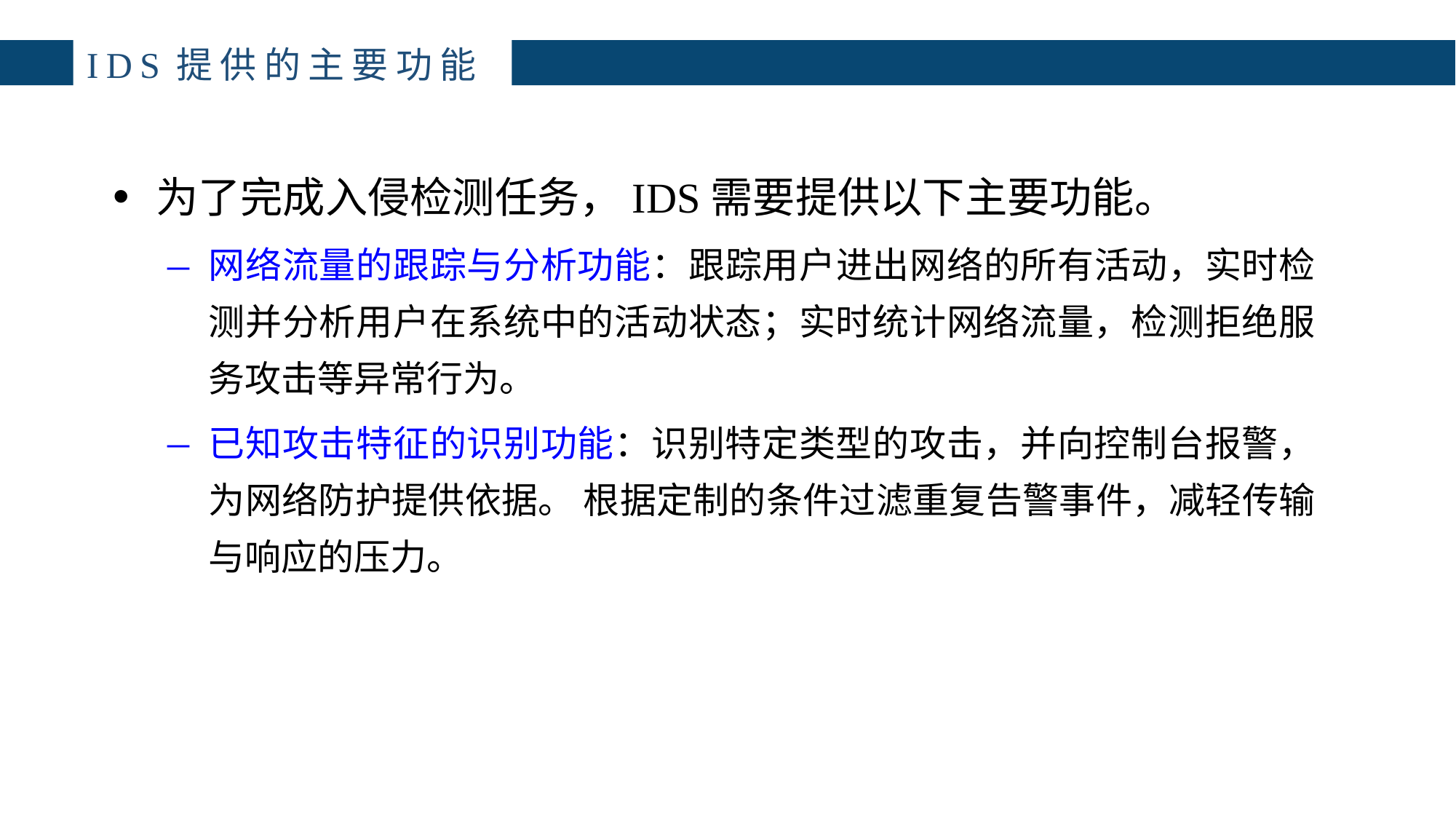

# IDS提供的主要功能
为了完成入侵检测任务，IDS需要提供以下主要功能。
网络流量的跟踪与分析功能：跟踪用户进出网络的所有活动，实时检测并分析用户在系统中的活动状态；实时统计网络流量，检测拒绝服务攻击等异常行为。
已知攻击特征的识别功能：识别特定类型的攻击，并向控制台报警，为网络防护提供依据。 根据定制的条件过滤重复告警事件，减轻传输与响应的压力。